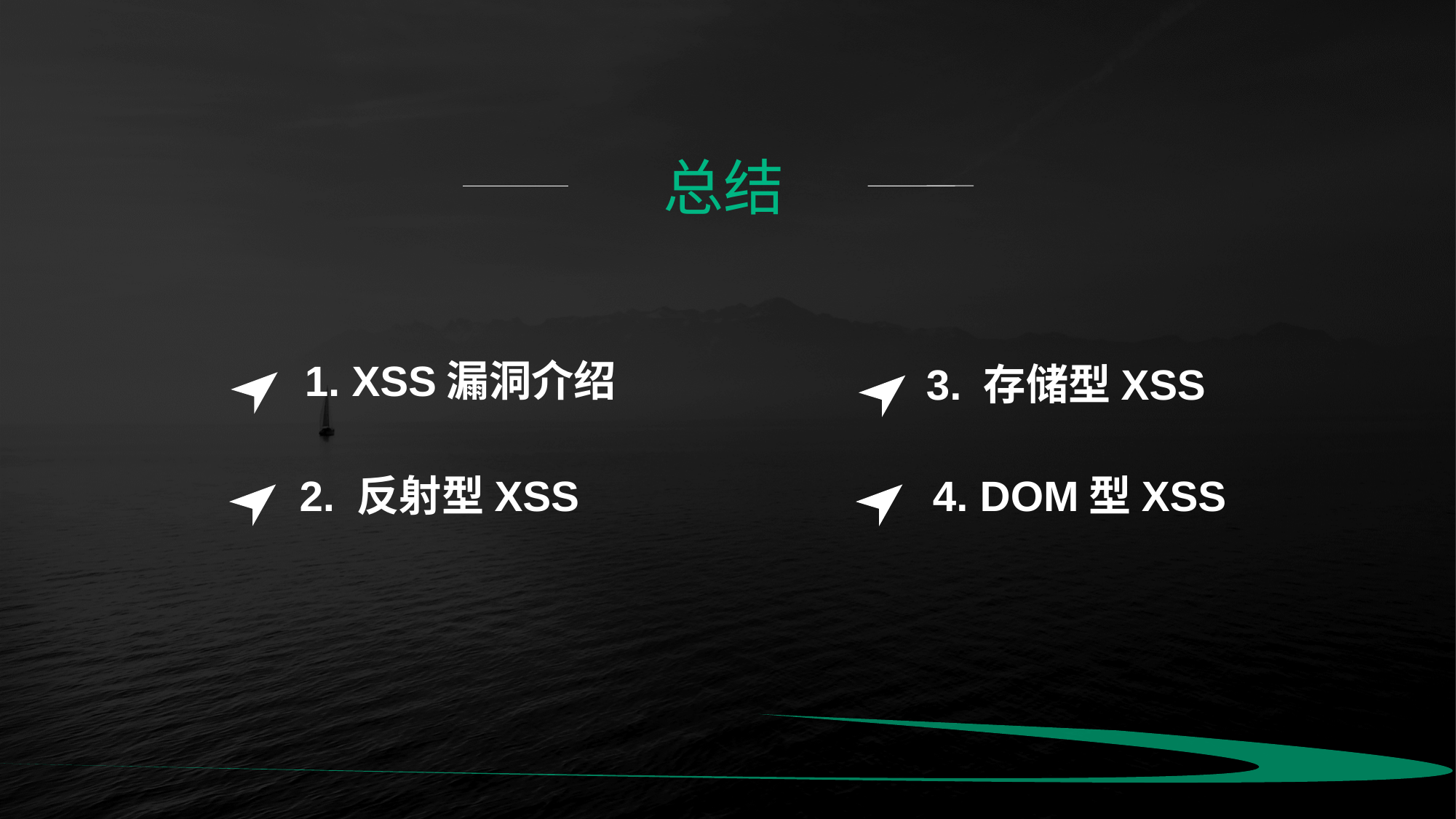

总结
1. XSS漏洞介绍

2. 反射型XSS

3. 存储型XSS

4. DOM型XSS